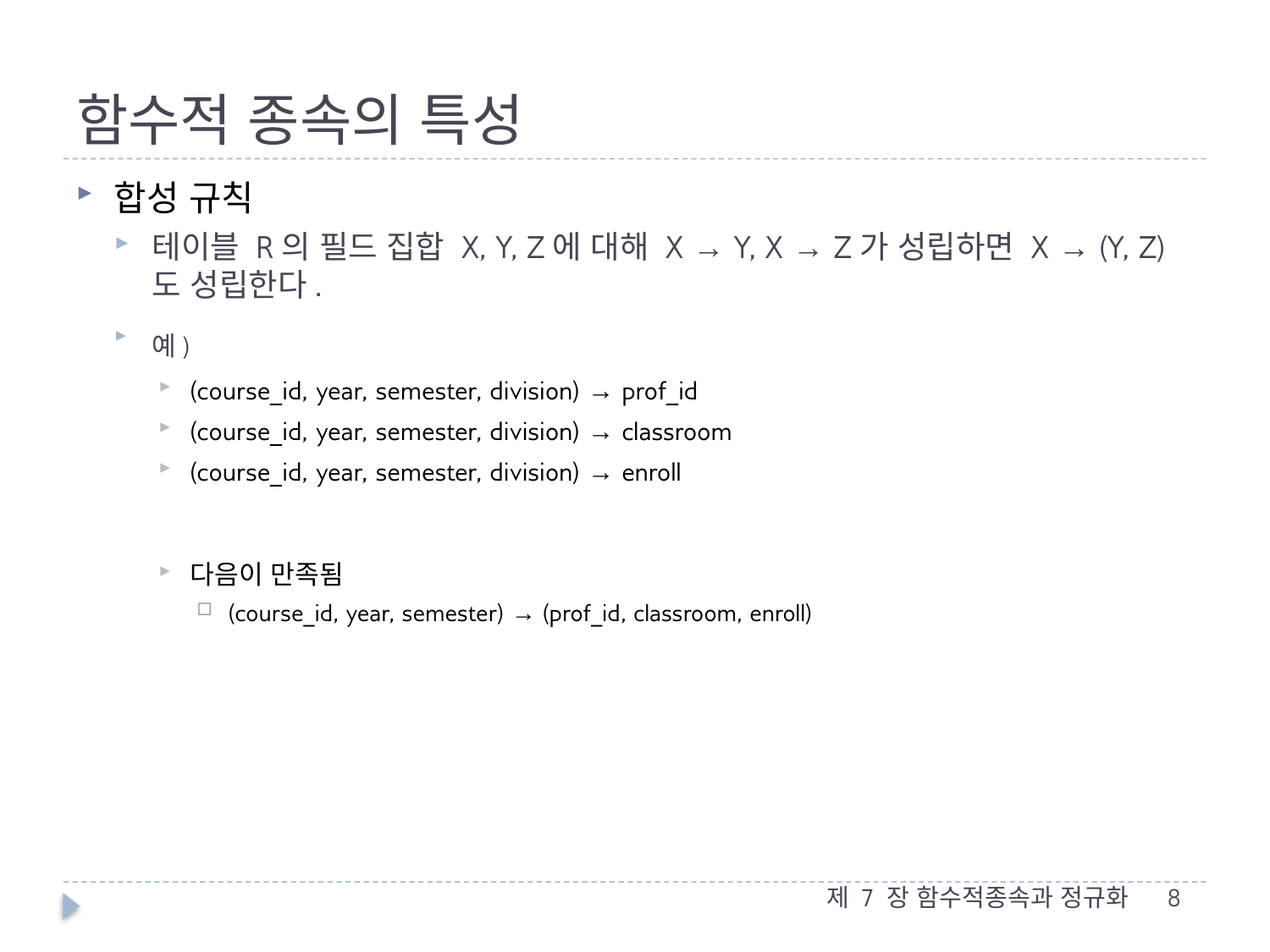

# 함수적 종속의 특성
합성 규칙
테이블 R의 필드 집합 X, Y, Z에 대해 X → Y, X → Z가 성립하면 X → (Y, Z)도 성립한다.
예)
(course_id, year, semester, division) → prof_id
(course_id, year, semester, division) → classroom
(course_id, year, semester, division) → enroll

다음이 만족됨
(course_id, year, semester) → (prof_id, classroom, enroll)

제 7 장 함수적종속과 정규화
8